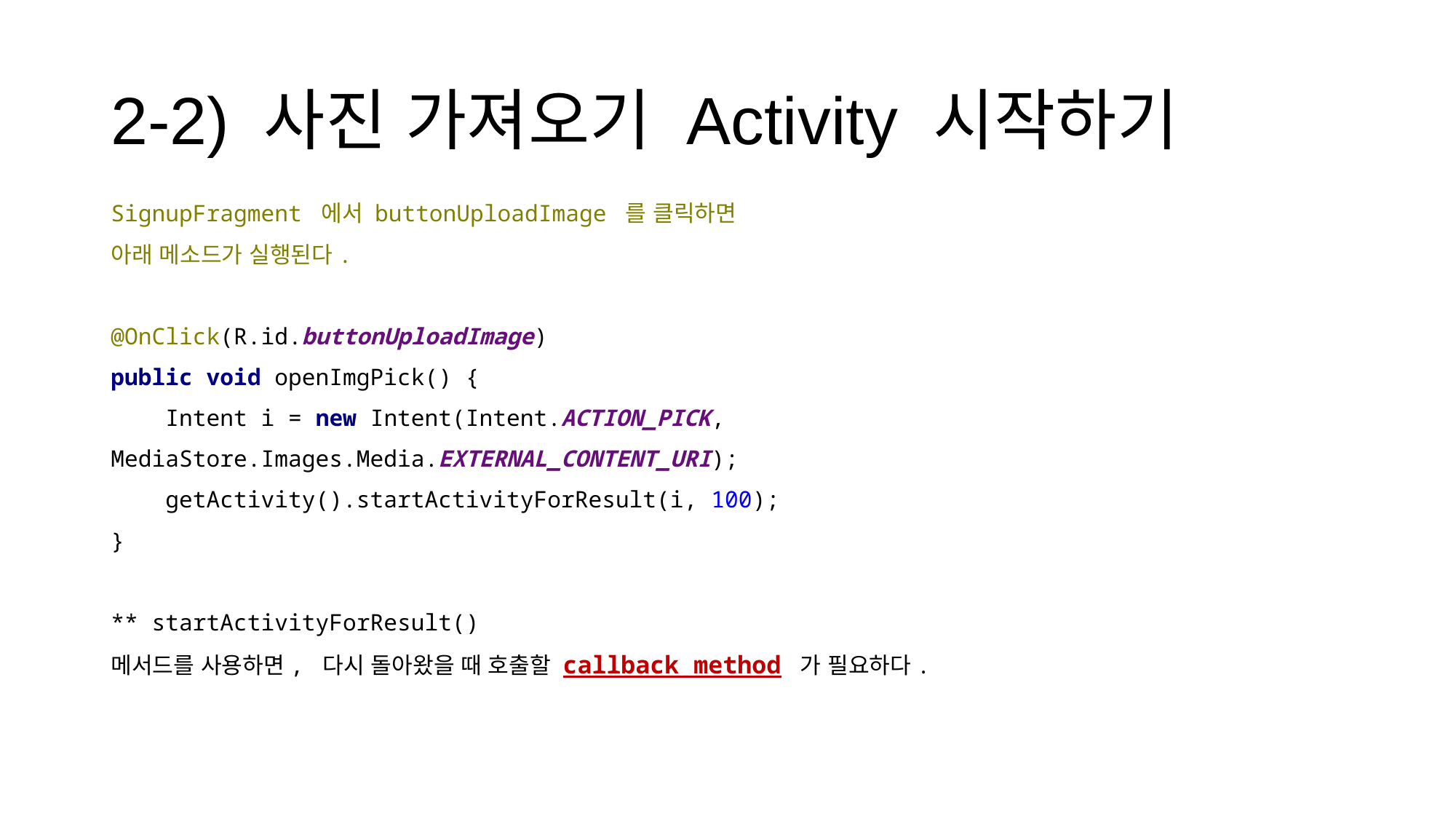

# 2-2) 사진 가져오기 Activity 시작하기
SignupFragment 에서 buttonUploadImage 를 클릭하면
아래 메소드가 실행된다.

@OnClick(R.id.buttonUploadImage)
public void openImgPick() {
    Intent i = new Intent(Intent.ACTION_PICK, MediaStore.Images.Media.EXTERNAL_CONTENT_URI);
    getActivity().startActivityForResult(i, 100);
}

** startActivityForResult()
메서드를 사용하면, 다시 돌아왔을 때 호출할 callback method 가 필요하다.